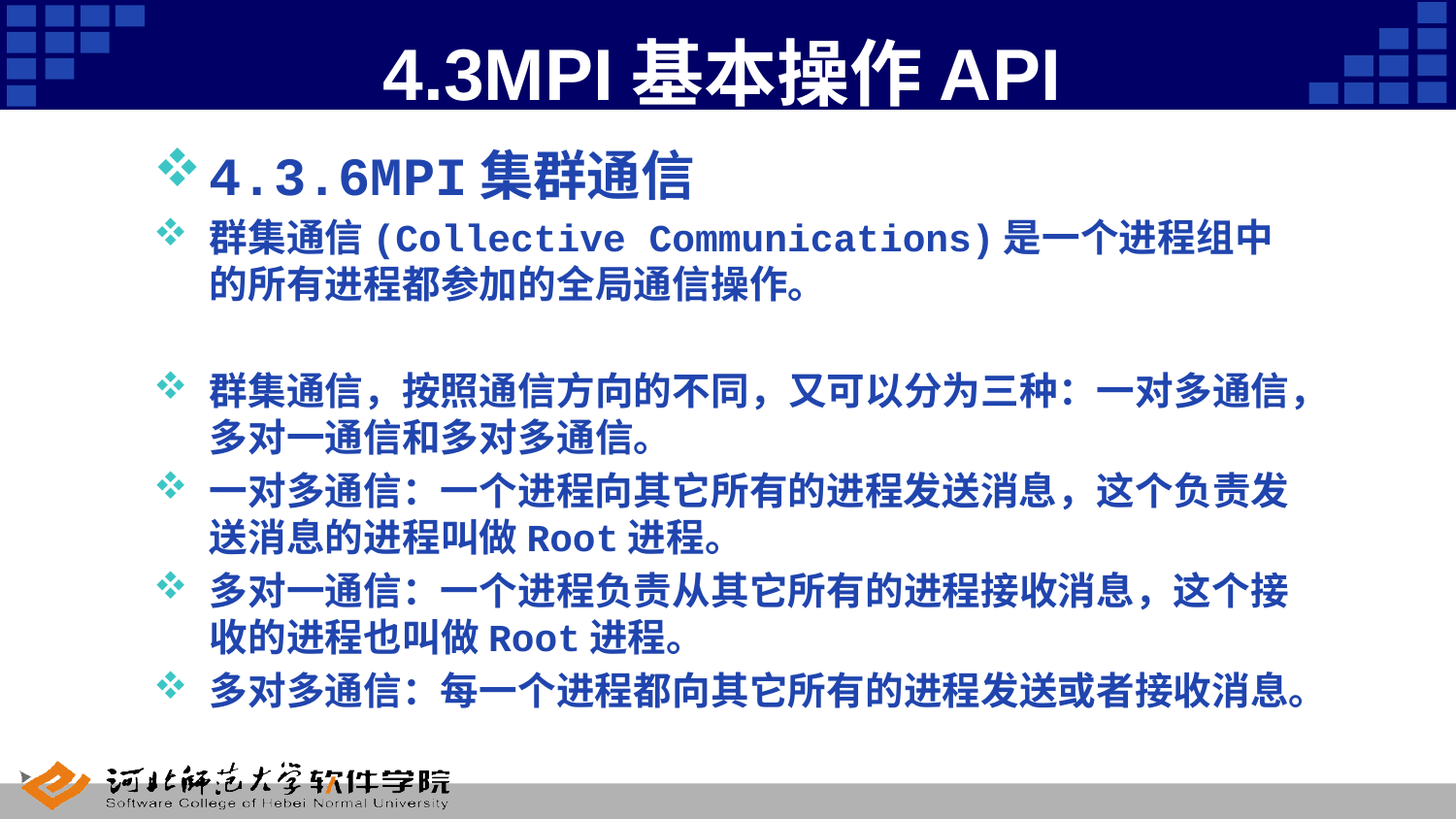

# 4.3MPI基本操作API
4.3.6MPI集群通信
群集通信(Collective Communications)是一个进程组中的所有进程都参加的全局通信操作。

群集通信，按照通信方向的不同，又可以分为三种：一对多通信，多对一通信和多对多通信。
一对多通信：一个进程向其它所有的进程发送消息，这个负责发送消息的进程叫做Root进程。
多对一通信：一个进程负责从其它所有的进程接收消息，这个接收的进程也叫做Root进程。
多对多通信：每一个进程都向其它所有的进程发送或者接收消息。